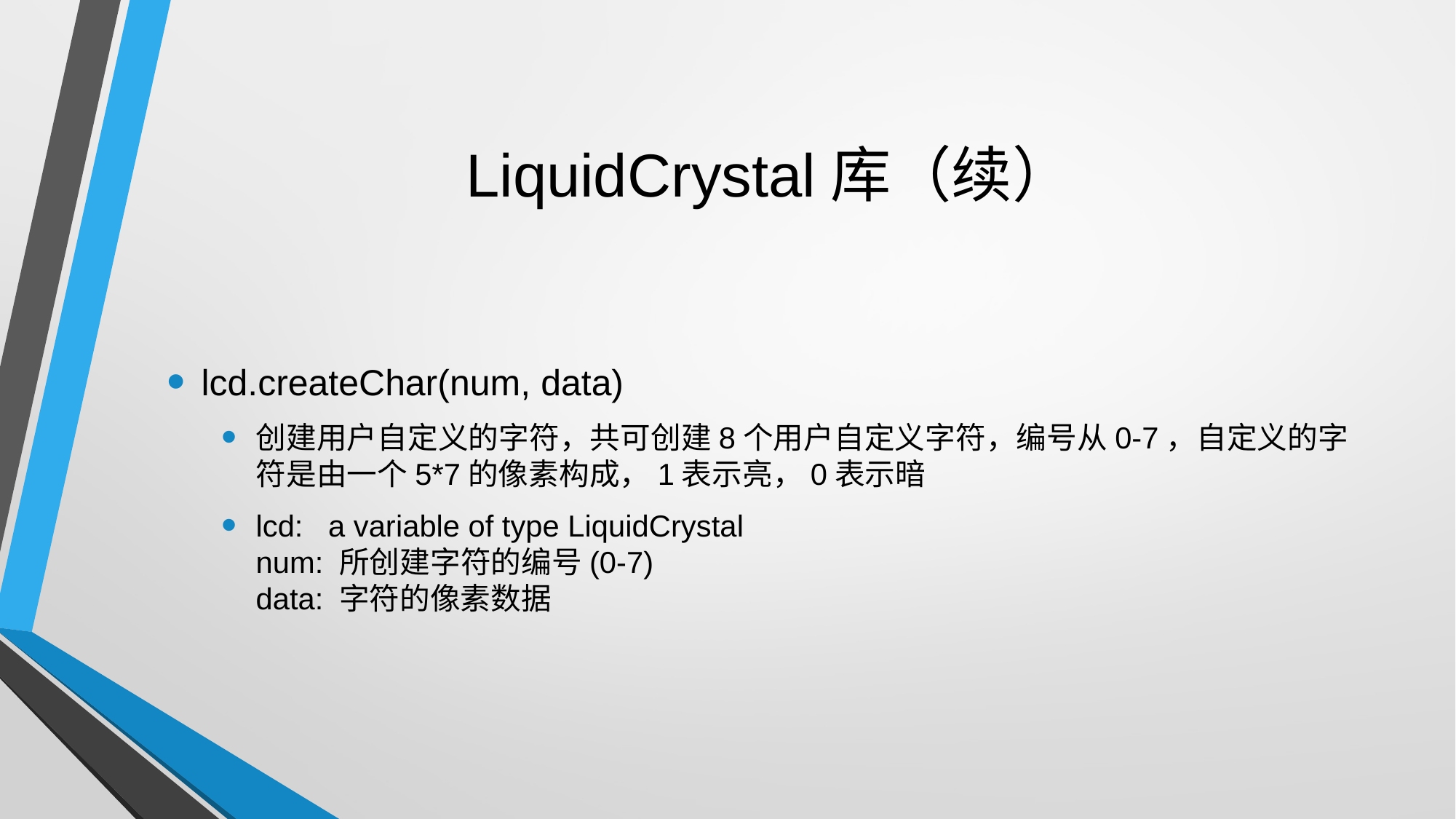

# LiquidCrystal库（续）
lcd.createChar(num, data)
创建用户自定义的字符，共可创建8个用户自定义字符，编号从0-7，自定义的字符是由一个5*7的像素构成，1表示亮，0表示暗
lcd:   a variable of type LiquidCrystal 
num: 所创建字符的编号(0-7) 
data: 字符的像素数据